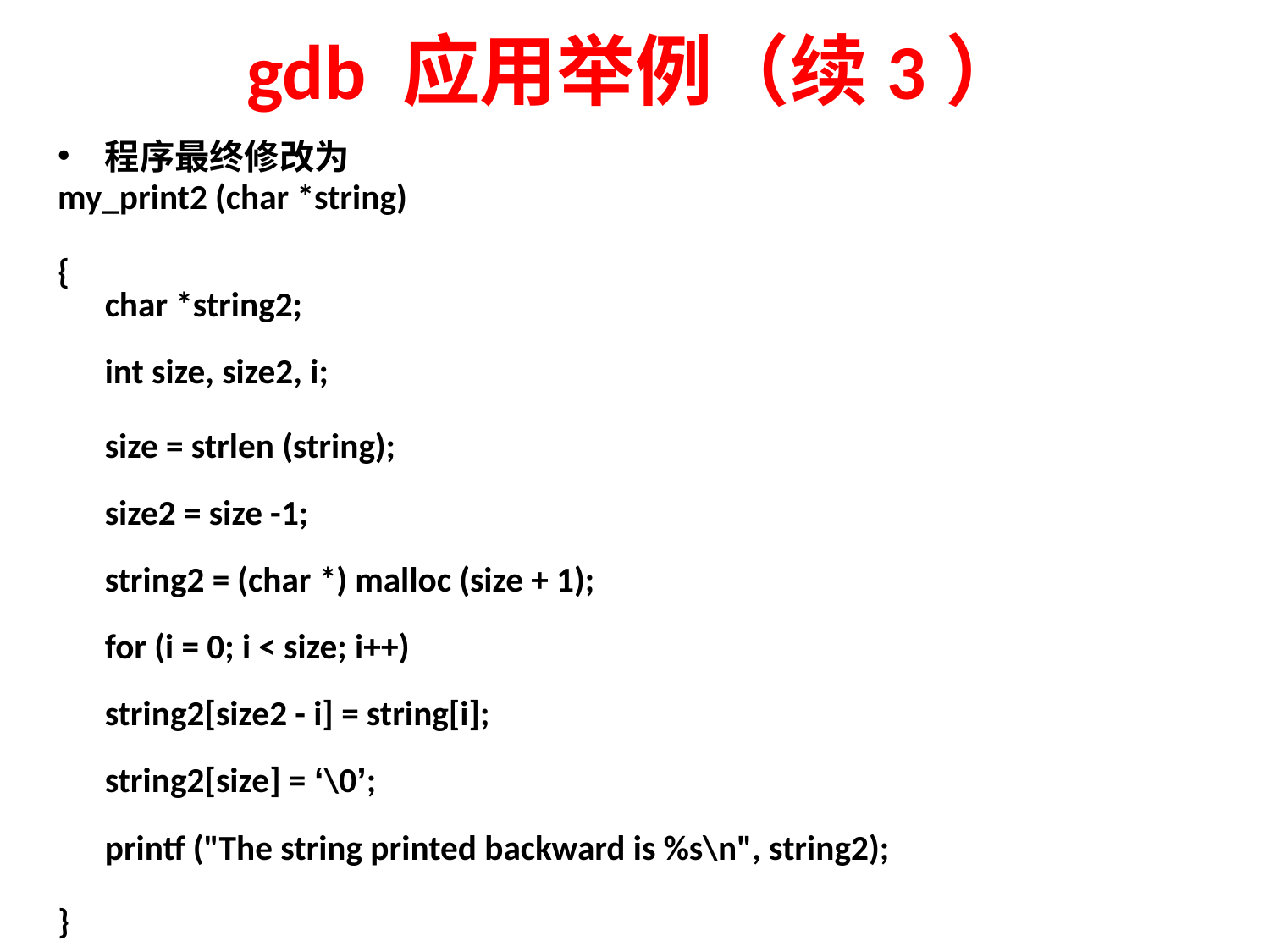

# gdb 应用举例（续3）
程序最终修改为
my_print2 (char *string)
{
char *string2;
int size, size2, i;
size = strlen (string);
size2 = size -1;
string2 = (char *) malloc (size + 1);
for (i = 0; i < size; i++)
	string2[size2 - i] = string[i];
string2[size] = ‘\0’;
printf ("The string printed backward is %s\n", string2);
}